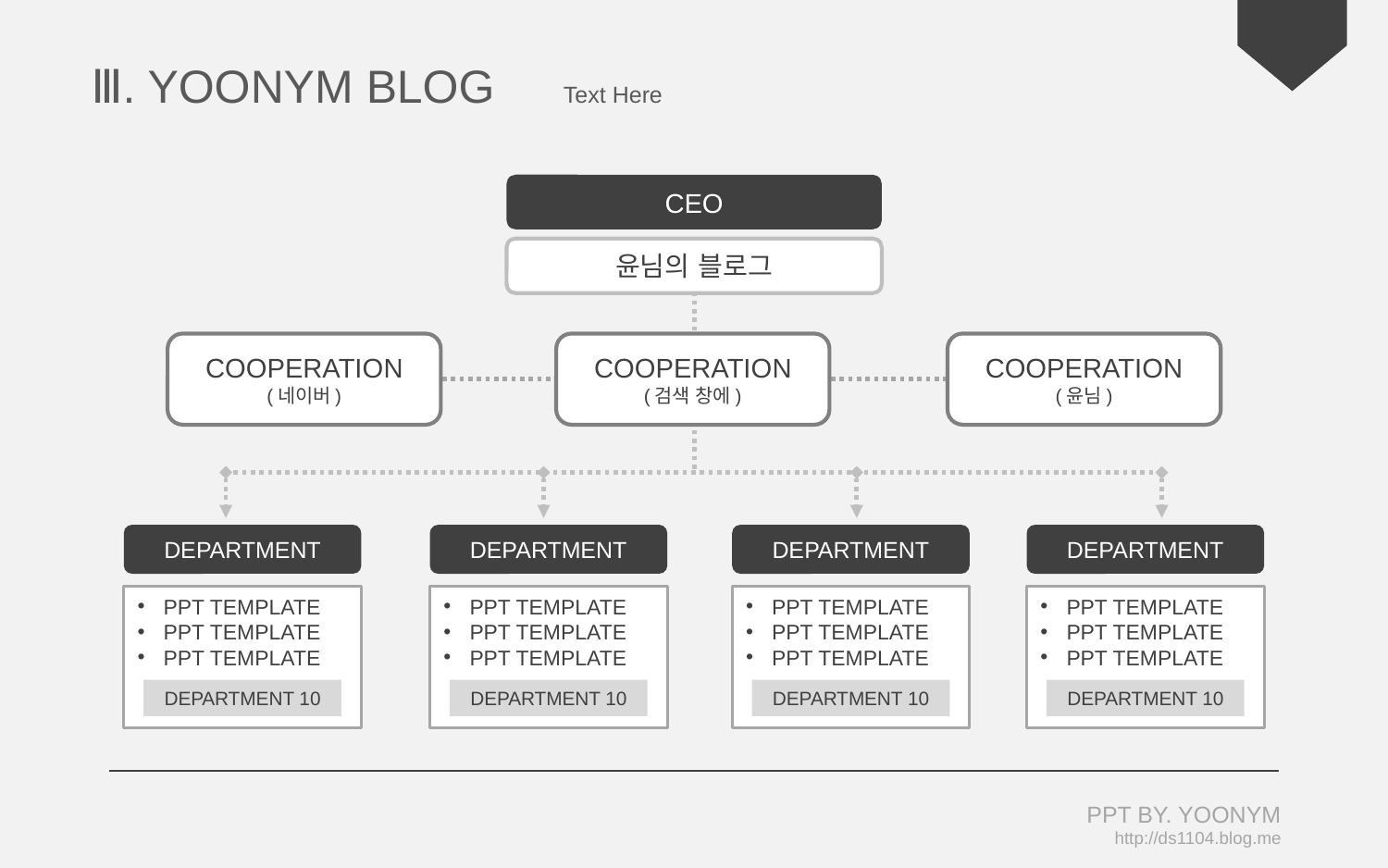

Ⅲ. YOONYM BLOG　Text Here
CEO
윤님의 블로그
COOPERATION
(네이버)
COOPERATION
(검색 창에)
COOPERATION
(윤님)
DEPARTMENT
DEPARTMENT
DEPARTMENT
DEPARTMENT
PPT TEMPLATE
PPT TEMPLATE
PPT TEMPLATE

PPT TEMPLATE
PPT TEMPLATE
PPT TEMPLATE

PPT TEMPLATE
PPT TEMPLATE
PPT TEMPLATE

PPT TEMPLATE
PPT TEMPLATE
PPT TEMPLATE

DEPARTMENT 10
DEPARTMENT 10
DEPARTMENT 10
DEPARTMENT 10
PPT BY. YOONYM
　http://ds1104.blog.me